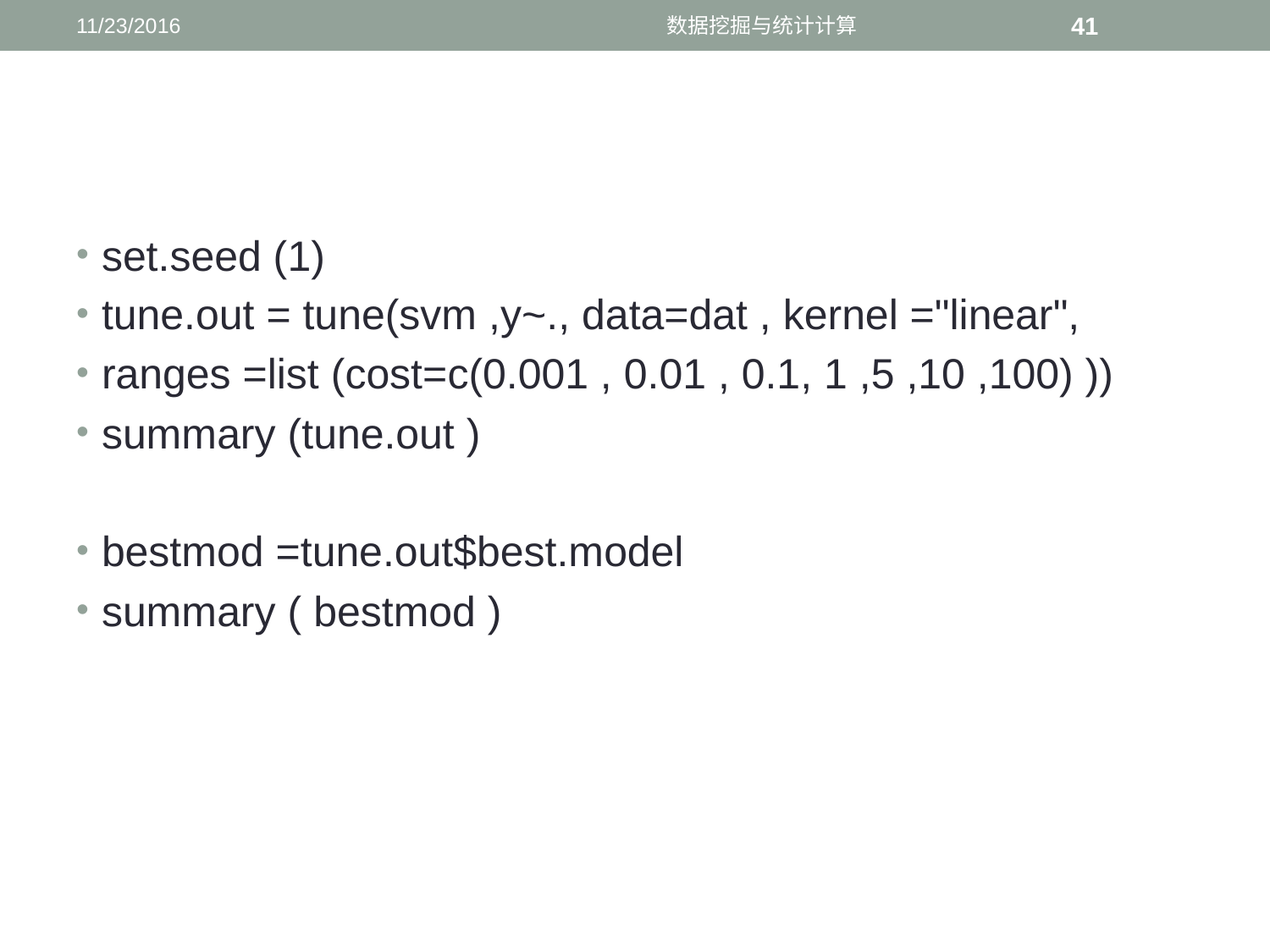

11/23/2016
数据挖掘与统计计算
41
#
set.seed (1)
tune.out = tune(svm ,y~., data=dat , kernel ="linear",
ranges =list (cost=c(0.001 , 0.01 , 0.1, 1 ,5 ,10 ,100) ))
summary (tune.out )

bestmod =tune.out$best.model
summary ( bestmod )